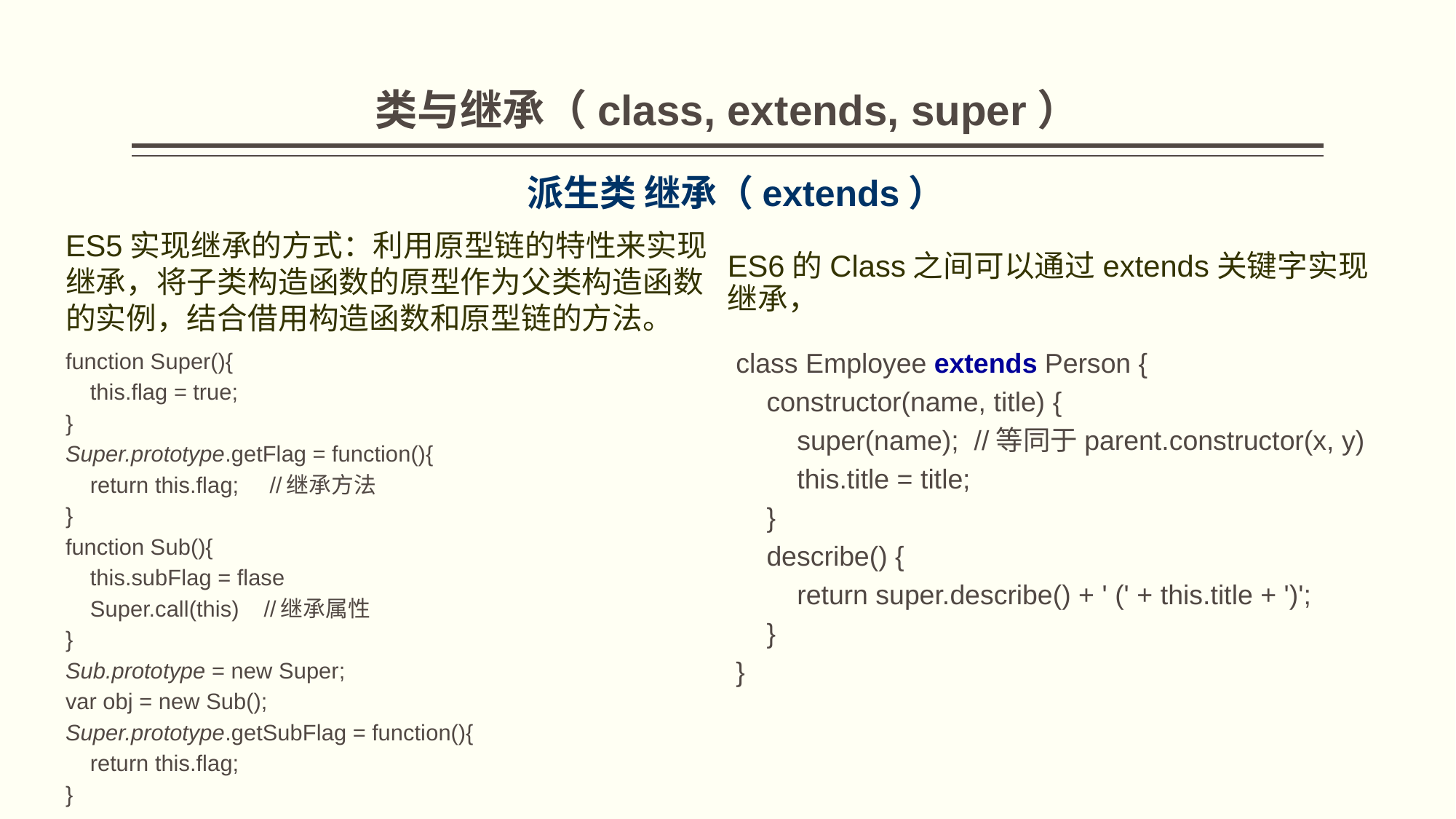

# 类与继承（class, extends, super）
派生类 继承（extends）
ES5实现继承的方式：利用原型链的特性来实现继承，将子类构造函数的原型作为父类构造函数的实例，结合借用构造函数和原型链的方法。
ES6的Class之间可以通过extends关键字实现继承，
function Super(){
    this.flag = true;
}
Super.prototype.getFlag = function(){
    return this.flag;     //继承方法
}
function Sub(){
    this.subFlag = flase
    Super.call(this)    //继承属性
}
Sub.prototype = new Super;
var obj = new Sub();
Super.prototype.getSubFlag = function(){
    return this.flag;
}

class Employee extends Person {
    constructor(name, title) {
        super(name);  //等同于parent.constructor(x, y)
        this.title = title;
    }
    describe() {
        return super.describe() + ' (' + this.title + ')';
    }
}